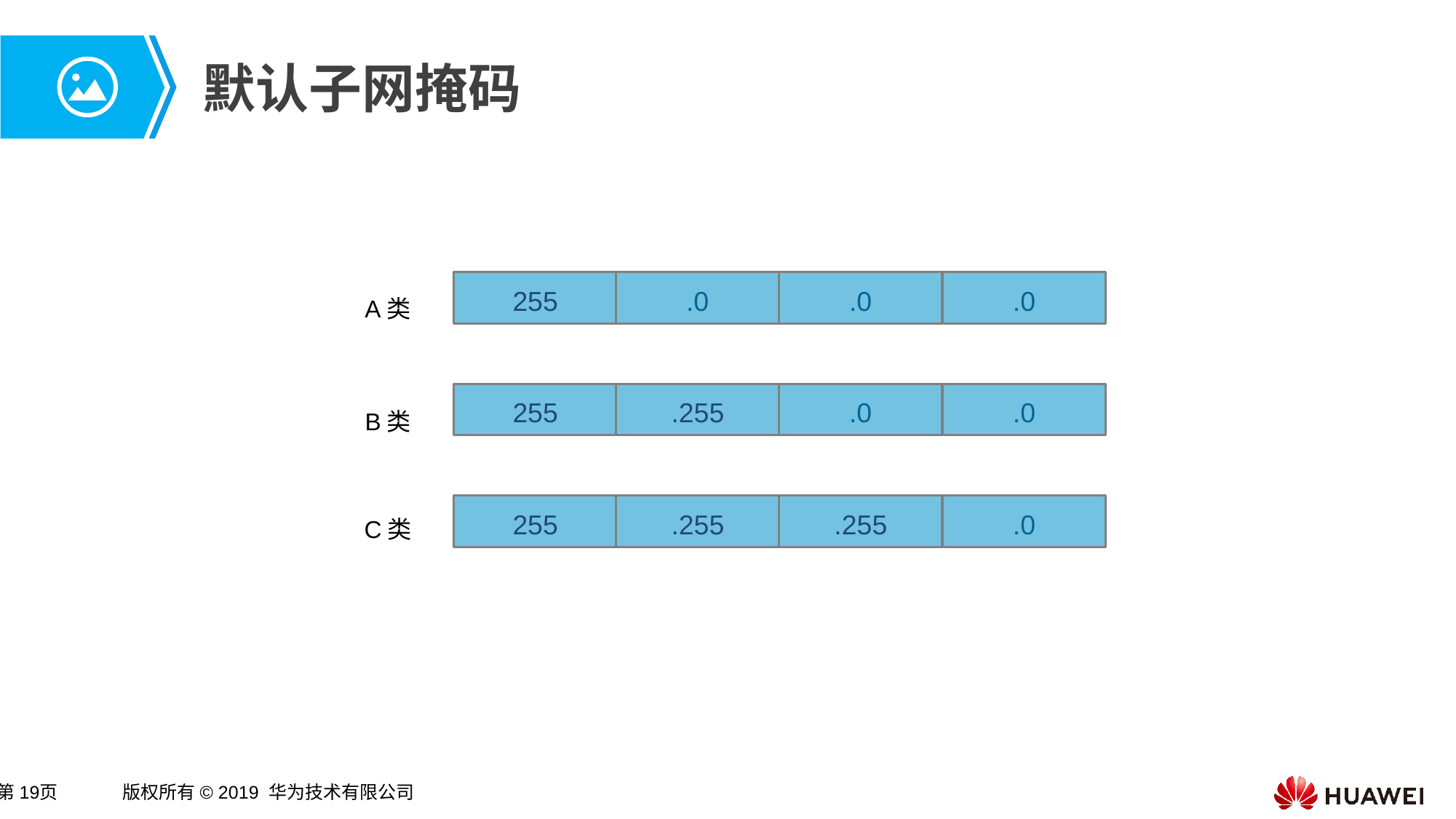

# 默认子网掩码
255
.0
.0
.0
A类
255
.255
.0
.0
B类
255
.255
.255
.0
C类